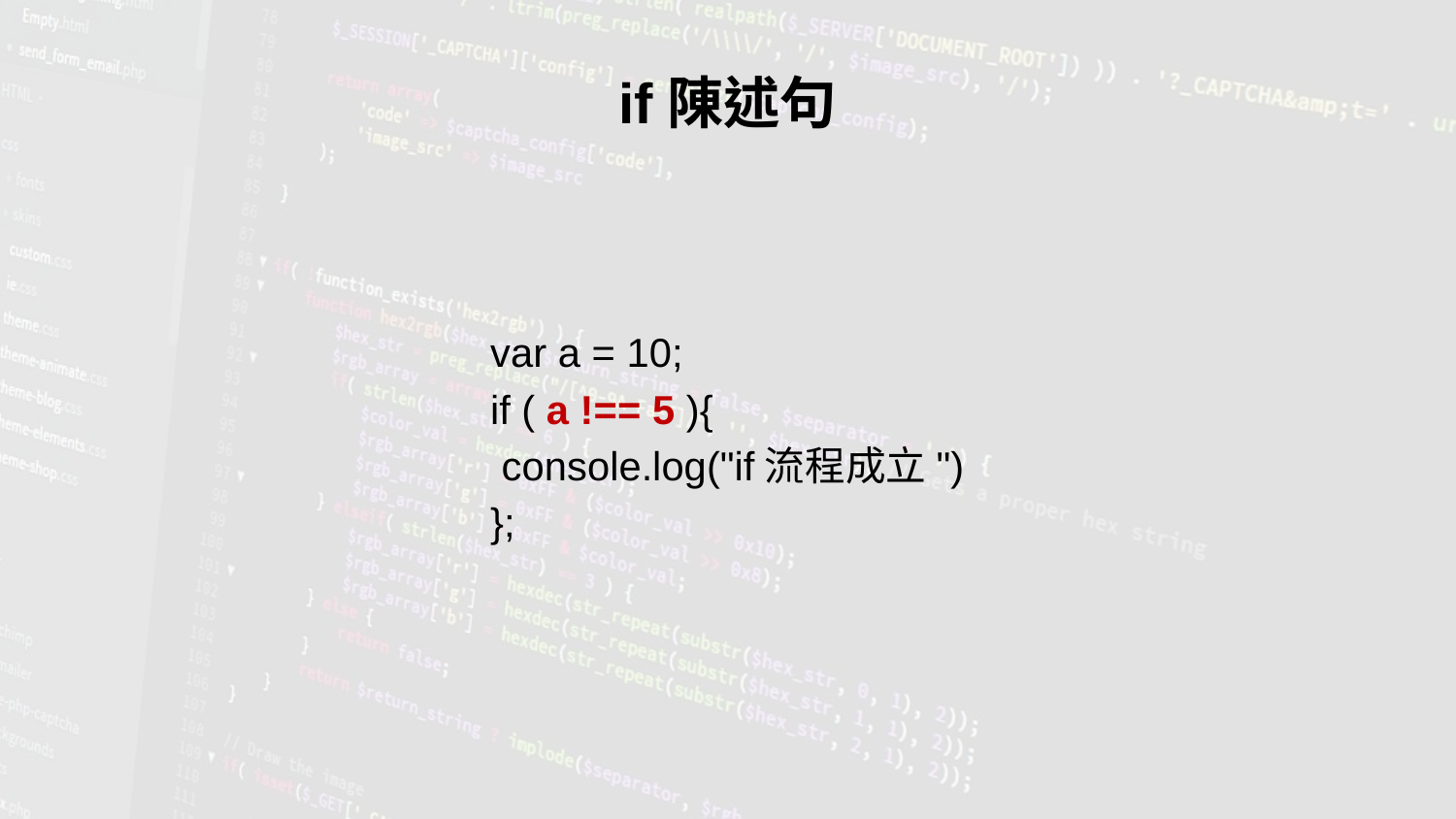

# if陳述句
var a = 10;
if ( a !== 5 ){
 console.log("if流程成立")
};